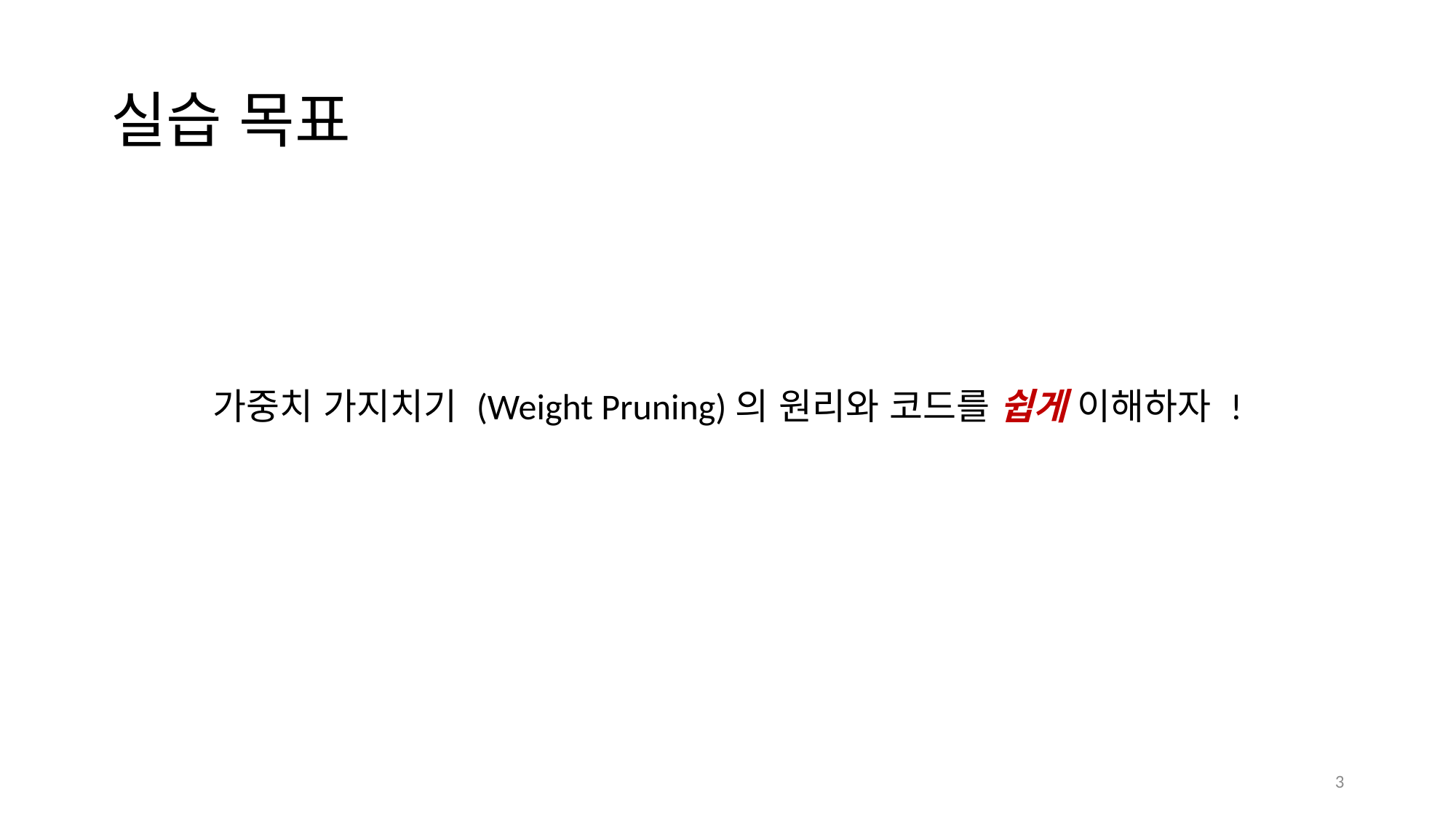

실습 목표
가중치 가지치기 (Weight Pruning)의 원리와 코드를 쉽게 이해하자 !
3